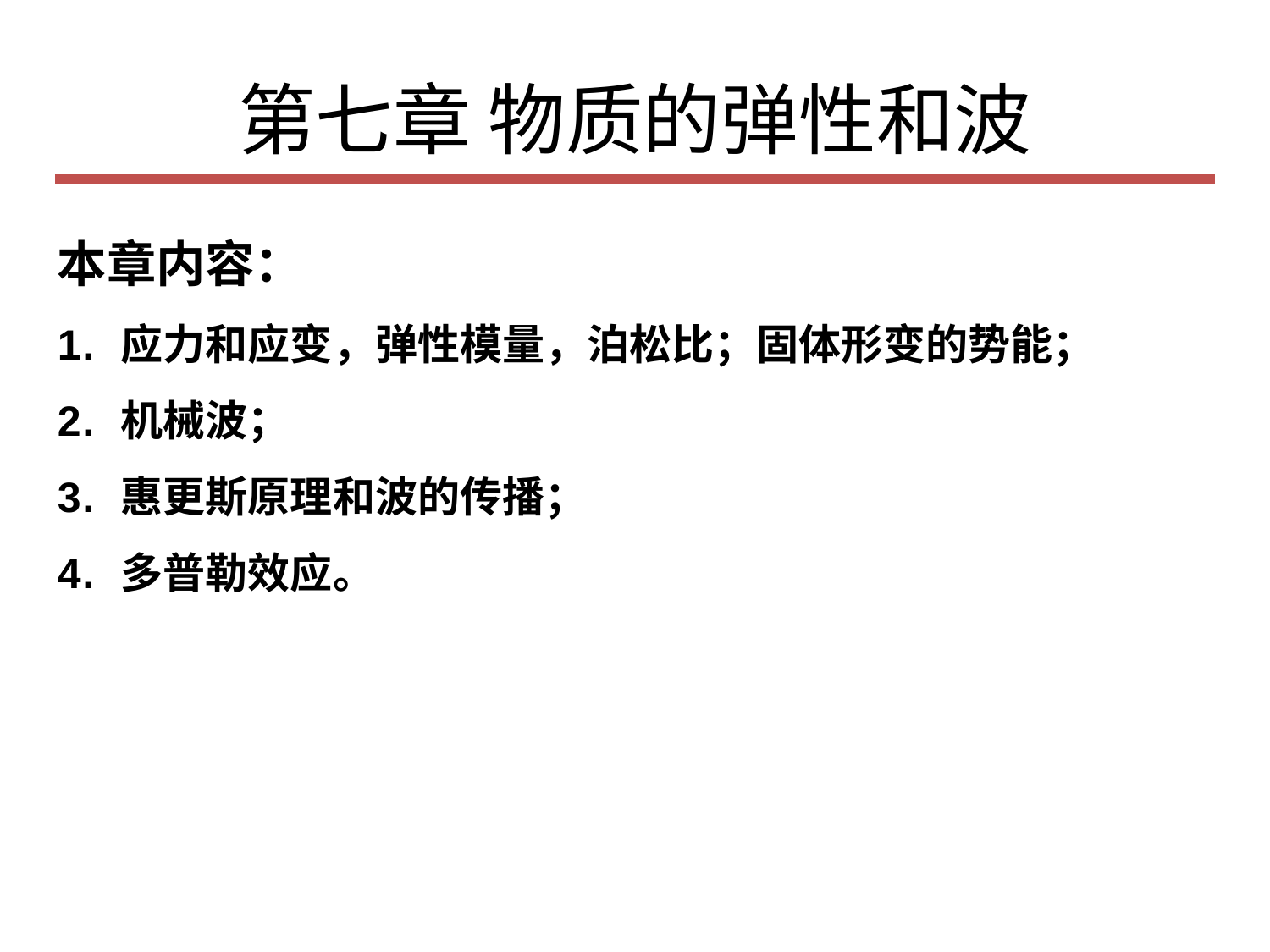

# 第七章 物质的弹性和波
本章内容：
应力和应变，弹性模量，泊松比；固体形变的势能；
机械波；
惠更斯原理和波的传播；
多普勒效应。